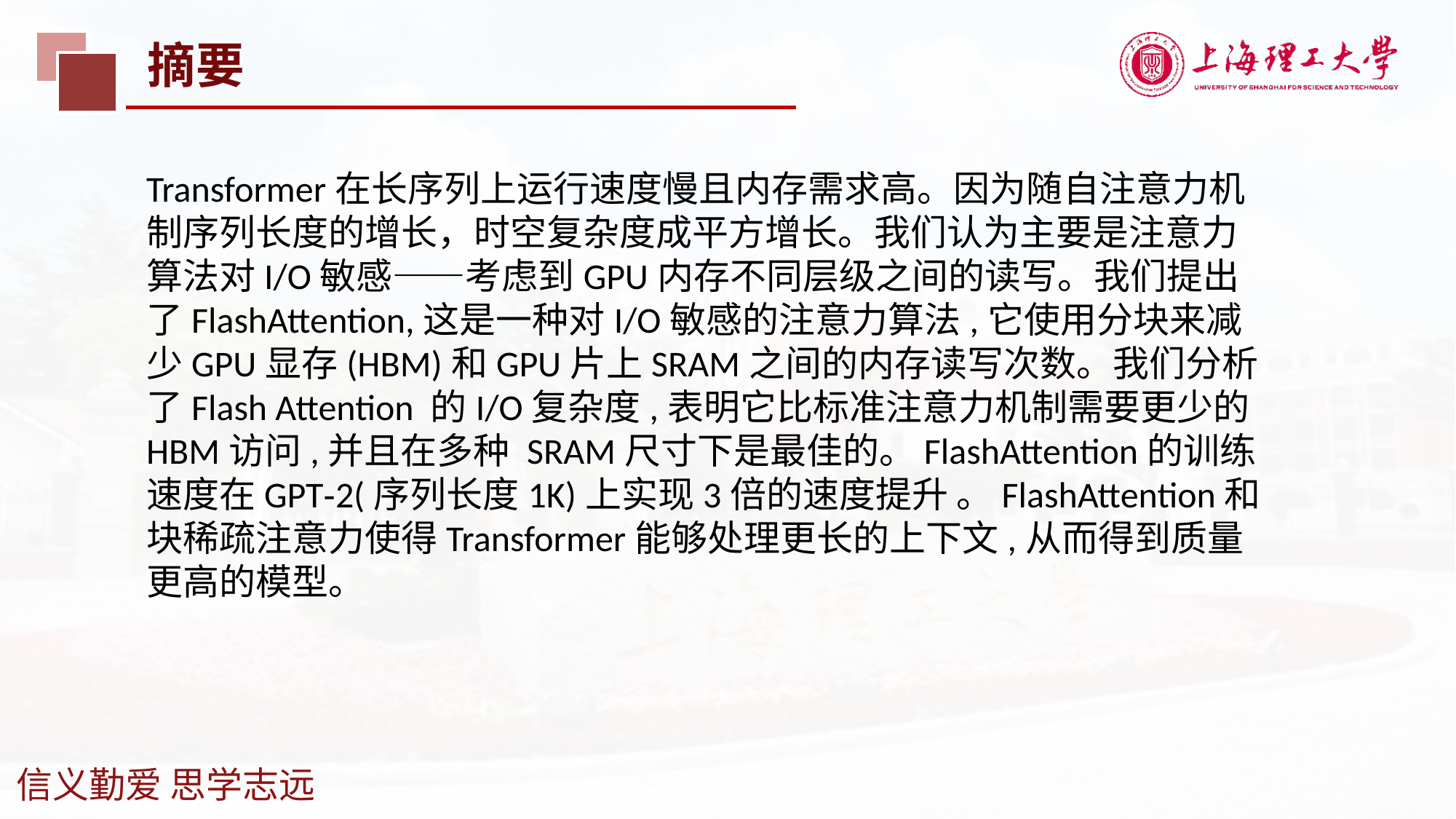

摘要
Transformer在长序列上运行速度慢且内存需求高。因为随自注意力机制序列长度的增长，时空复杂度成平方增长。我们认为主要是注意力算法对I/O敏感——考虑到GPU内存不同层级之间的读写。我们提出了FlashAttention,这是一种对I/O敏感的注意力算法,它使用分块来减少GPU显存(HBM)和GPU片上SRAM之间的内存读写次数。我们分析了Flash Attention 的I/O复杂度,表明它比标准注意力机制需要更少的HBM访问,并且在多种 SRAM尺寸下是最佳的。FlashAttention的训练速度在GPT‐2(序列长度1K)上实现3倍的速度提升 。FlashAttention和块稀疏注意力使得Transformer能够处理更长的上下文,从而得到质量更高的模型。